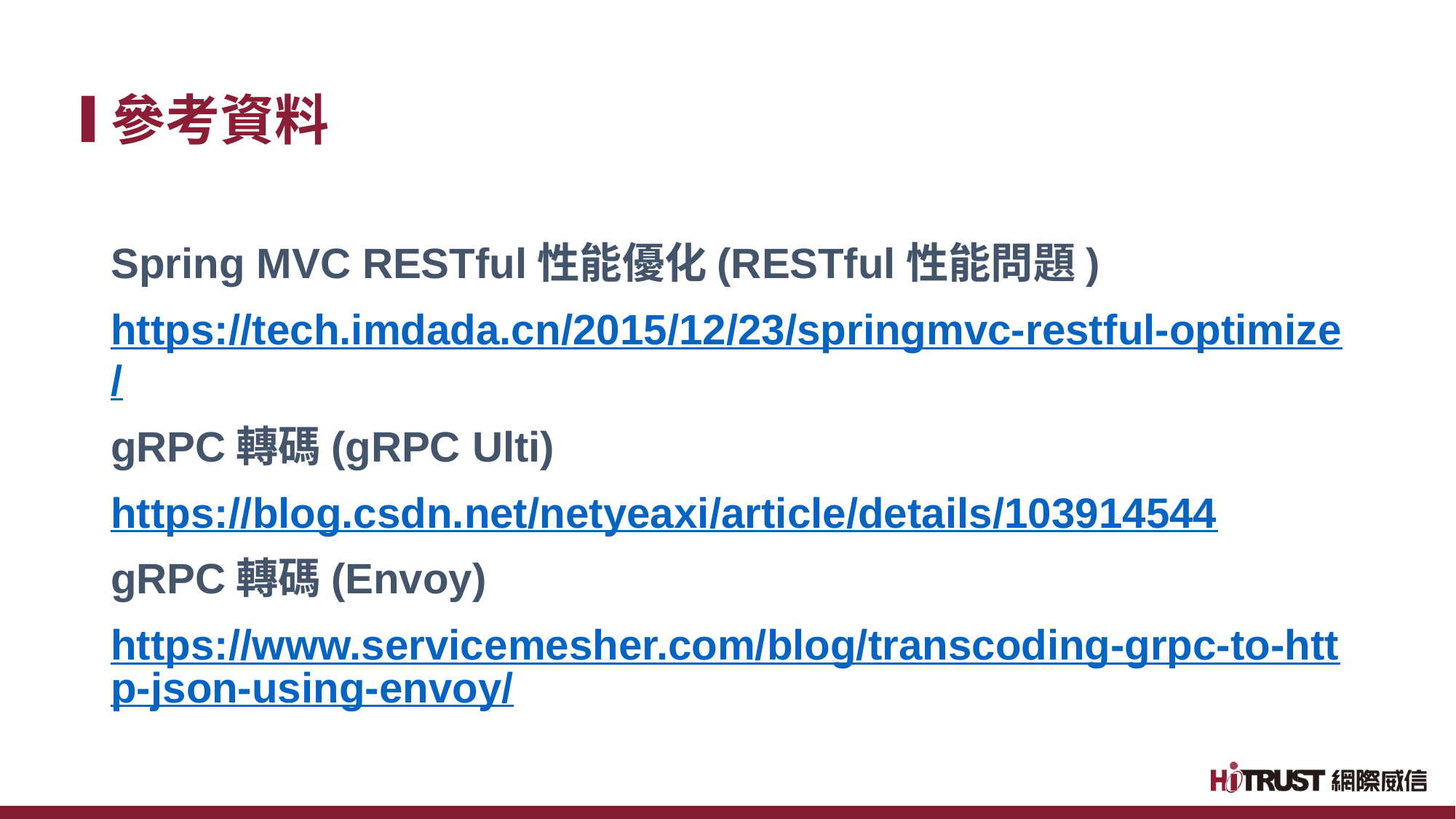

# 參考資料

Spring MVC RESTful性能優化(RESTful性能問題)
https://tech.imdada.cn/2015/12/23/springmvc-restful-optimize/
gRPC轉碼(gRPC Ulti)
https://blog.csdn.net/netyeaxi/article/details/103914544
gRPC轉碼(Envoy)
https://www.servicemesher.com/blog/transcoding-grpc-to-http-json-using-envoy/